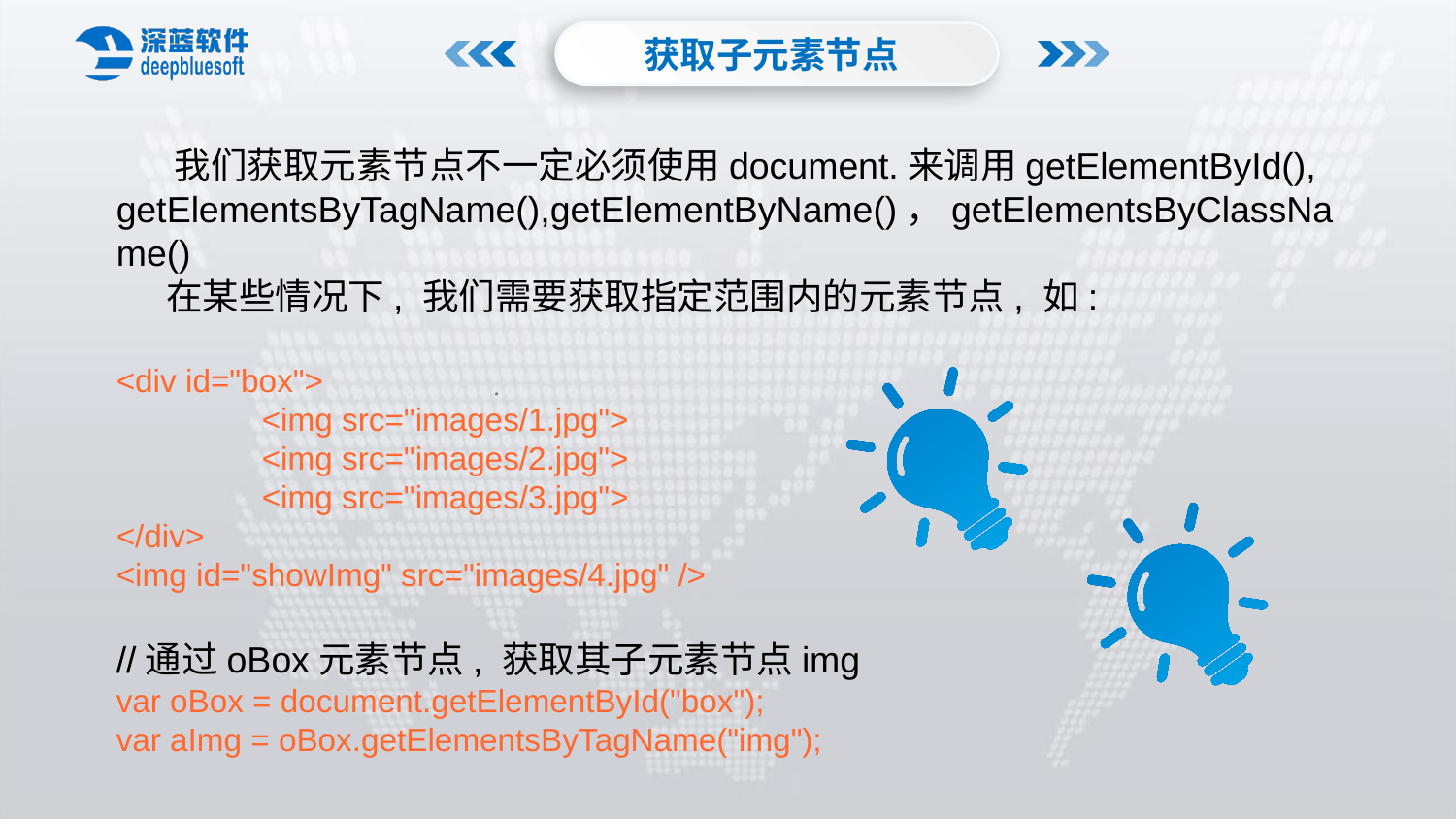

获取子元素节点

      我们获取元素节点不一定必须使用document.来调用getElementById(), getElementsByTagName(),getElementByName()，getElementsByClassName()
     在某些情况下, 我们需要获取指定范围内的元素节点, 如:

<div id="box">
	<img src="images/1.jpg">
	<img src="images/2.jpg">
	<img src="images/3.jpg">
</div>
<img id="showImg" src="images/4.jpg" />

//通过oBox元素节点, 获取其子元素节点img
var oBox = document.getElementById("box");
var aImg = oBox.getElementsByTagName("img");